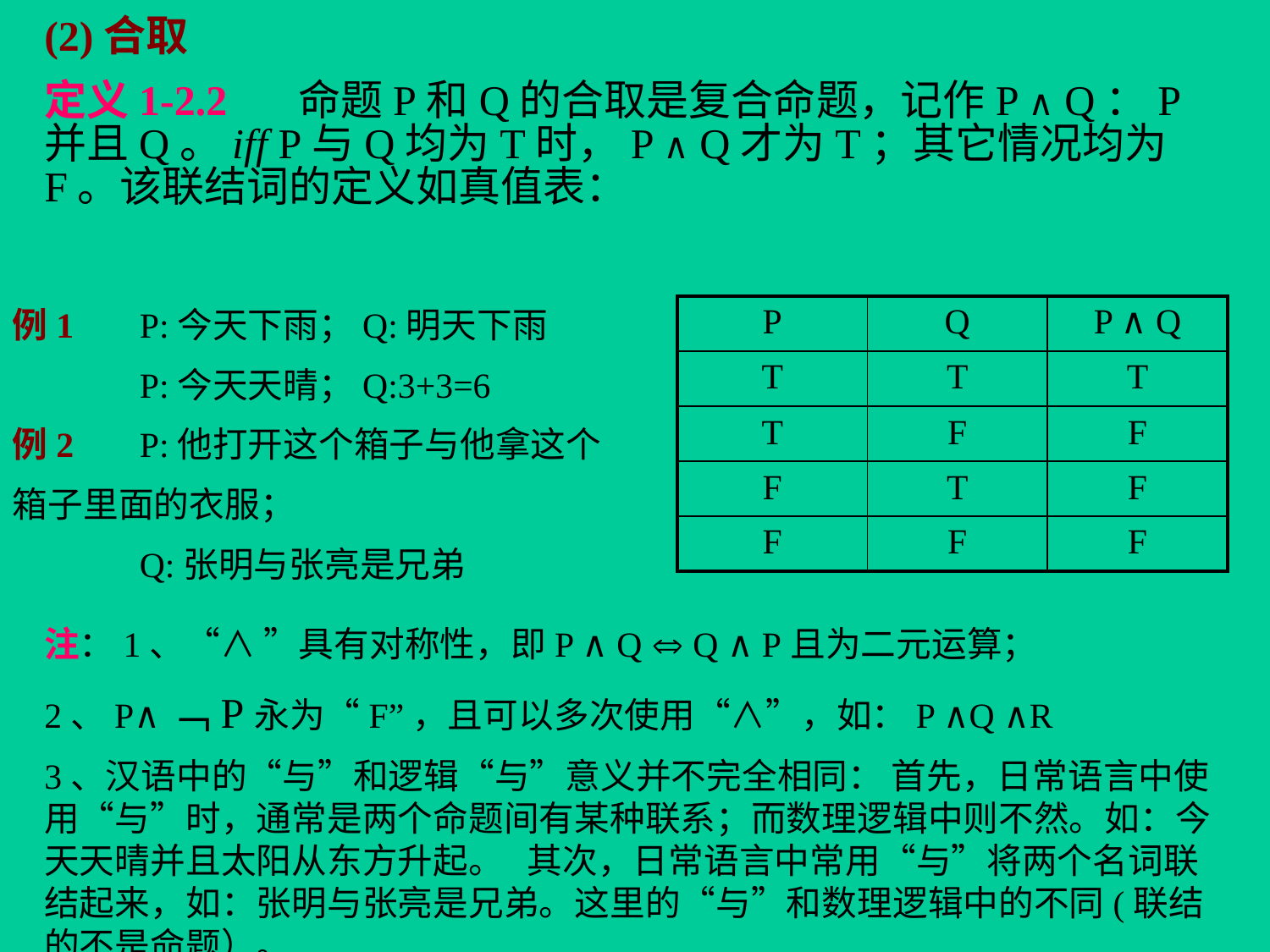

(2)合取
定义1-2.2	命题P和Q的合取是复合命题，记作P ∧ Q：P并且Q。iff P与Q均为T时，P ∧ Q才为T；其它情况均为F。该联结词的定义如真值表：
例1	P:今天下雨；Q:明天下雨
	P:今天天晴；Q:3+3=6
例2	P:他打开这个箱子与他拿这个
箱子里面的衣服；
	Q:张明与张亮是兄弟
| P | Q | P ∧ Q |
| --- | --- | --- |
| T | T | T |
| T | F | F |
| F | T | F |
| F | F | F |
注：1、“∧ ”具有对称性，即P ∧ Q ⇔ Q ∧ P且为二元运算；
2、P∧﹁P永为“F”，且可以多次使用“∧”，如：P ∧Q ∧R
3、汉语中的“与”和逻辑“与”意义并不完全相同： 首先，日常语言中使用“与”时，通常是两个命题间有某种联系；而数理逻辑中则不然。如：今天天晴并且太阳从东方升起。   其次，日常语言中常用“与”将两个名词联结起来，如：张明与张亮是兄弟。这里的“与”和数理逻辑中的不同(联结的不是命题）。